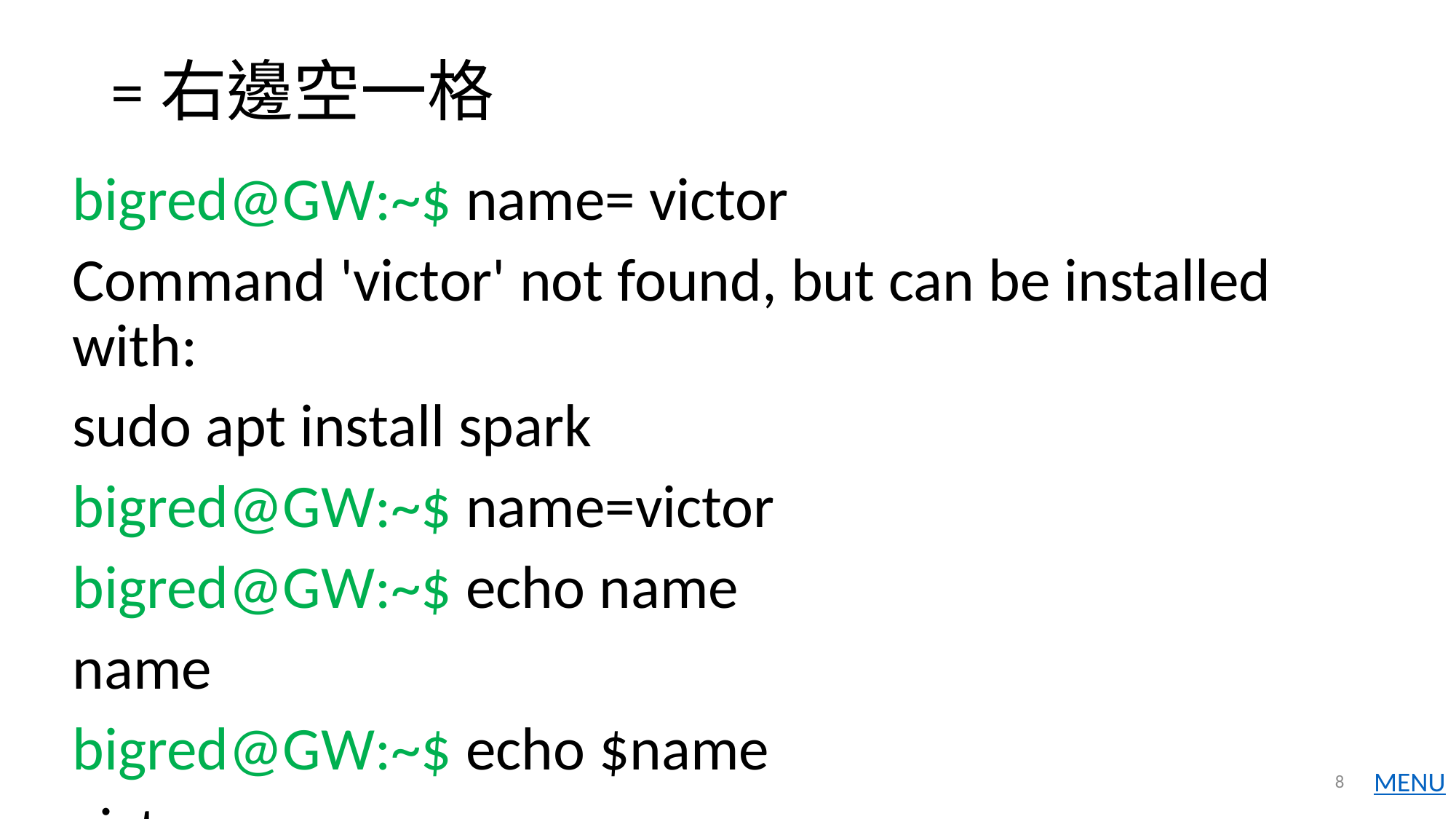

# =右邊空一格
bigred@GW:~$ name= victor
Command 'victor' not found, but can be installed with:
sudo apt install spark
bigred@GW:~$ name=victor
bigred@GW:~$ echo name
name
bigred@GW:~$ echo $name
victor
8